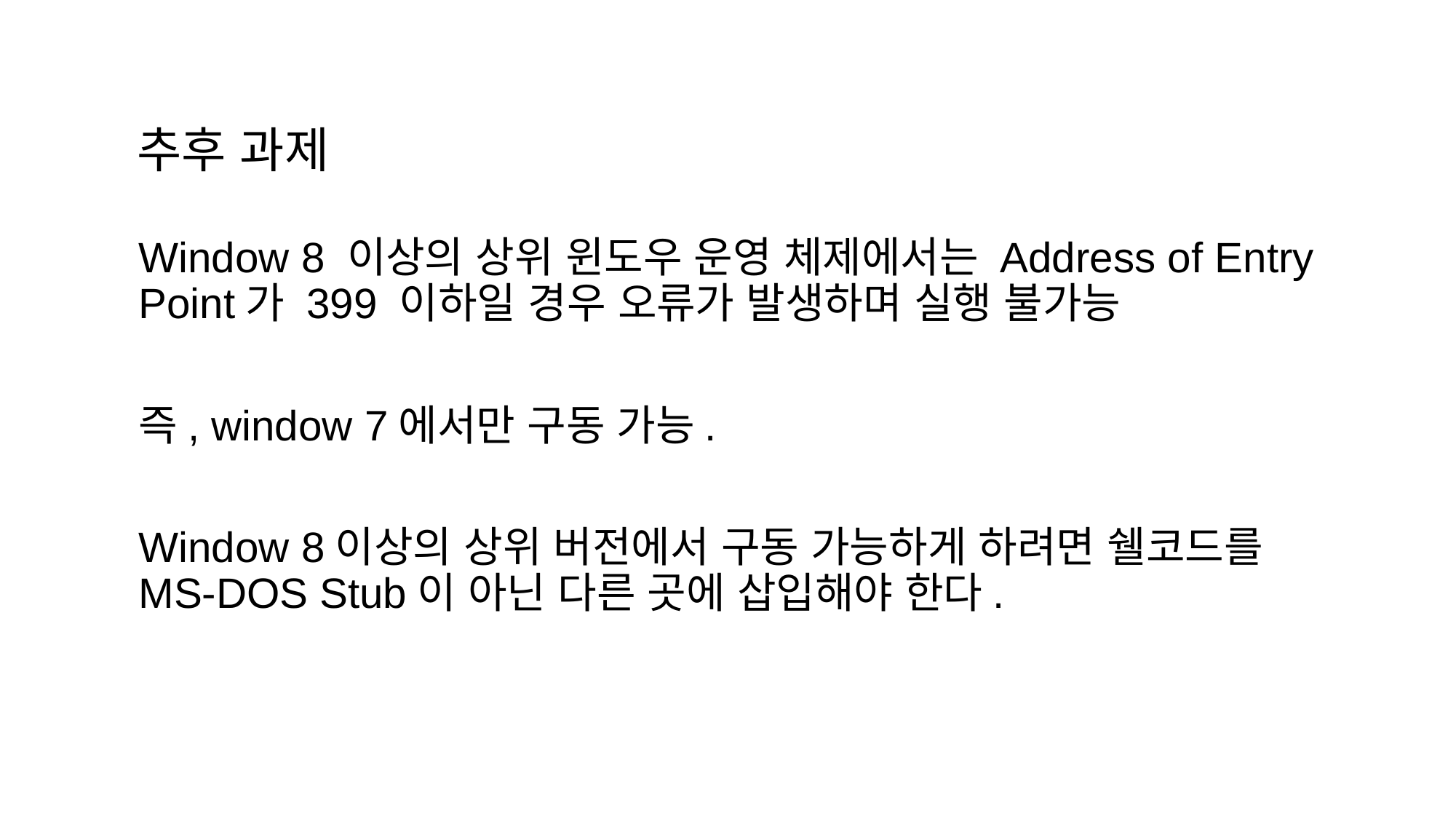

# 추후 과제
Window 8 이상의 상위 윈도우 운영 체제에서는 Address of Entry Point가 399 이하일 경우 오류가 발생하며 실행 불가능

즉, window 7에서만 구동 가능.

Window 8이상의 상위 버전에서 구동 가능하게 하려면 쉘코드를 MS-DOS Stub이 아닌 다른 곳에 삽입해야 한다.